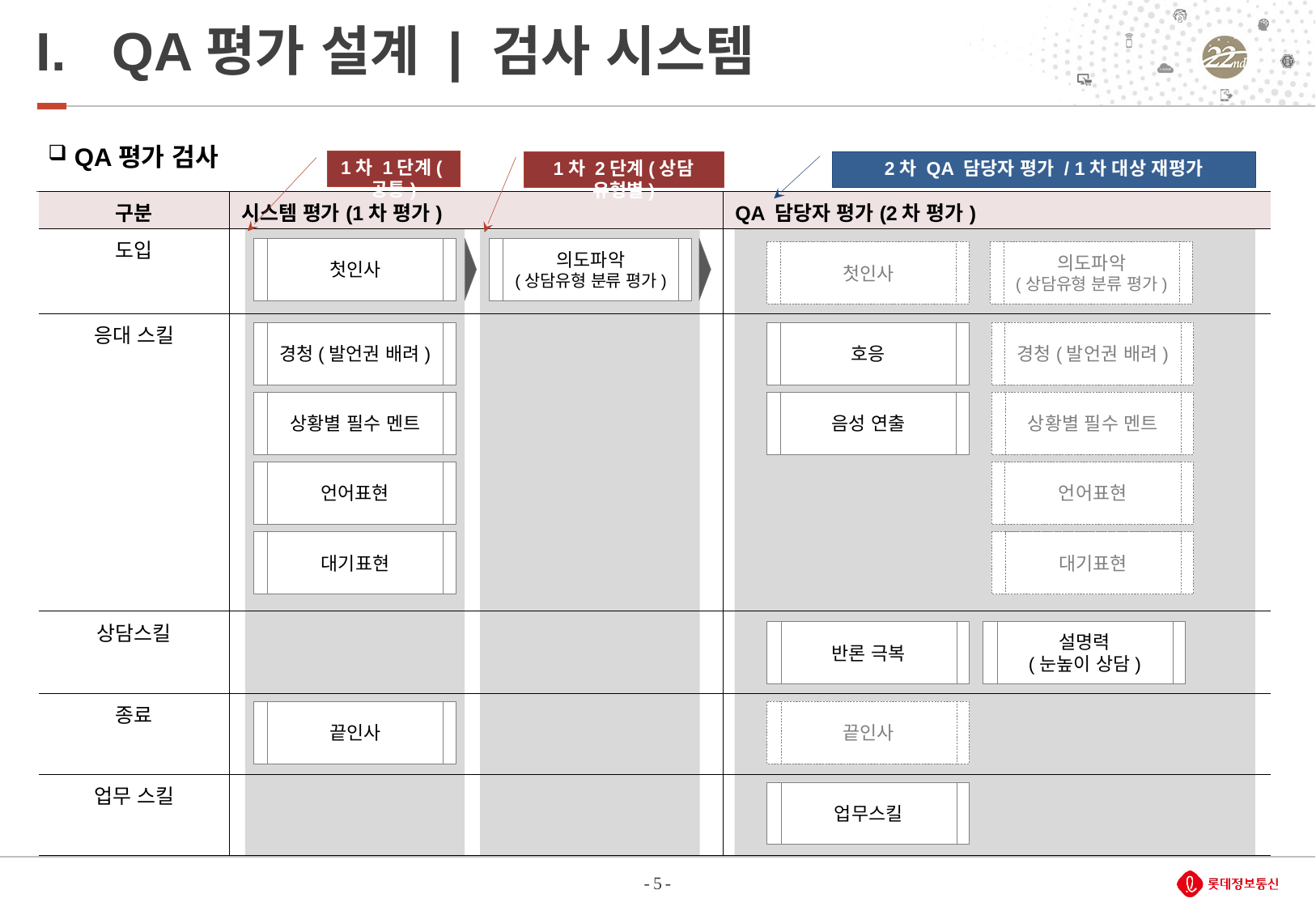

# QA평가 설계 | 검사 시스템
 QA평가 검사
1차 1단계(공통)
1차 2단계(상담 유형별)
2차 QA 담당자 평가 / 1차 대상 재평가
| 구분 | 시스템 평가(1차 평가) | QA 담당자 평가(2차 평가) |
| --- | --- | --- |
| 도입 |  |  |
| 응대 스킬 |  |  |
| 상담스킬 |  |  |
| 종료 |  |  |
| 업무 스킬 |  |  |

첫인사

의도파악
(상담유형 분류 평가)

첫인사

의도파악
(상담유형 분류 평가)

경청(발언권 배려)

호응

경청(발언권 배려)

상황별 필수 멘트

음성 연출

상황별 필수 멘트

언어표현

언어표현

대기표현

대기표현

반론 극복

설명력
(눈높이 상담)

끝인사

끝인사

업무스킬
- 5 -